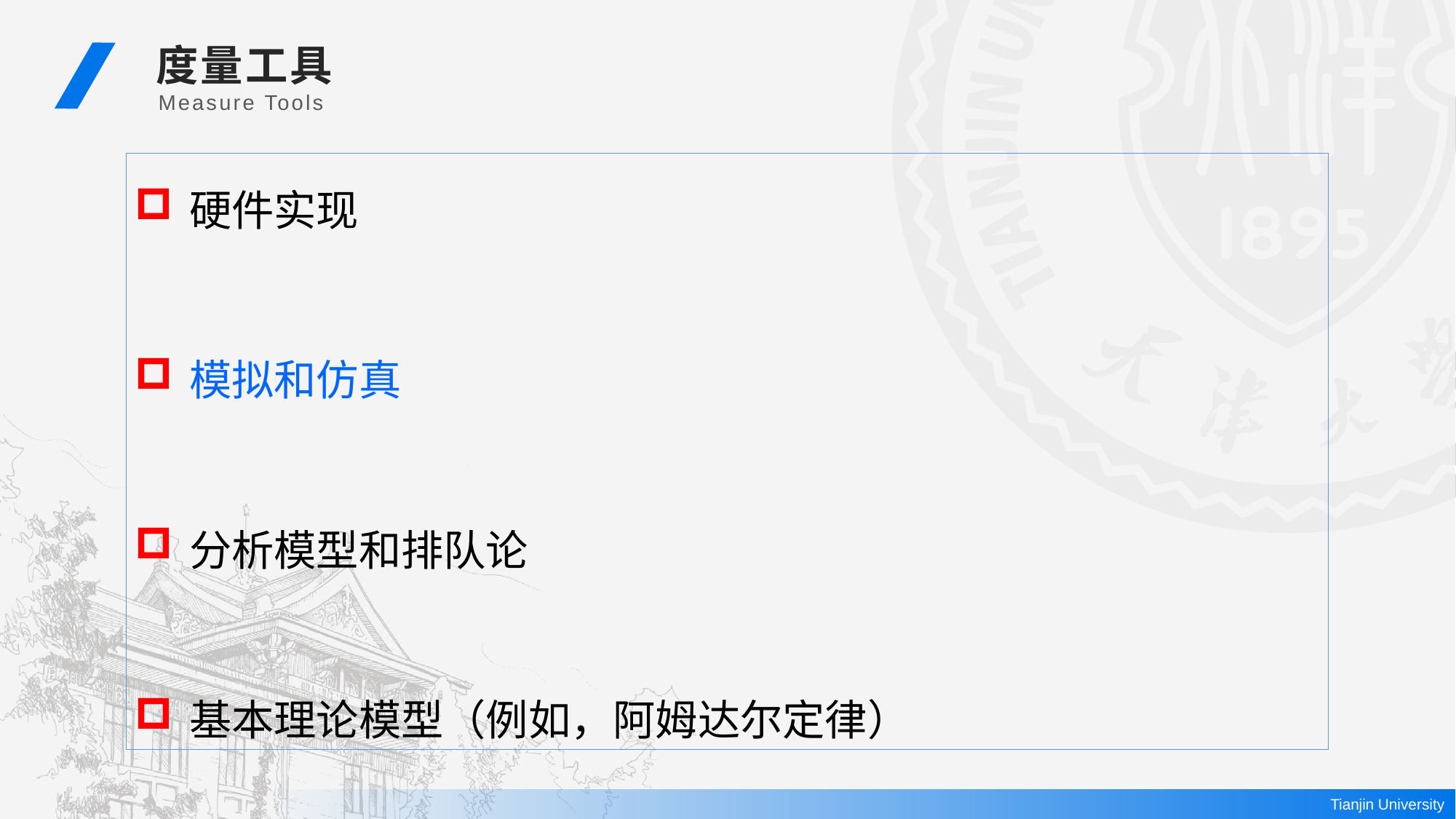

度量工具
   Measure Tools
硬件实现

模拟和仿真

分析模型和排队论

基本理论模型（例如，阿姆达尔定律）